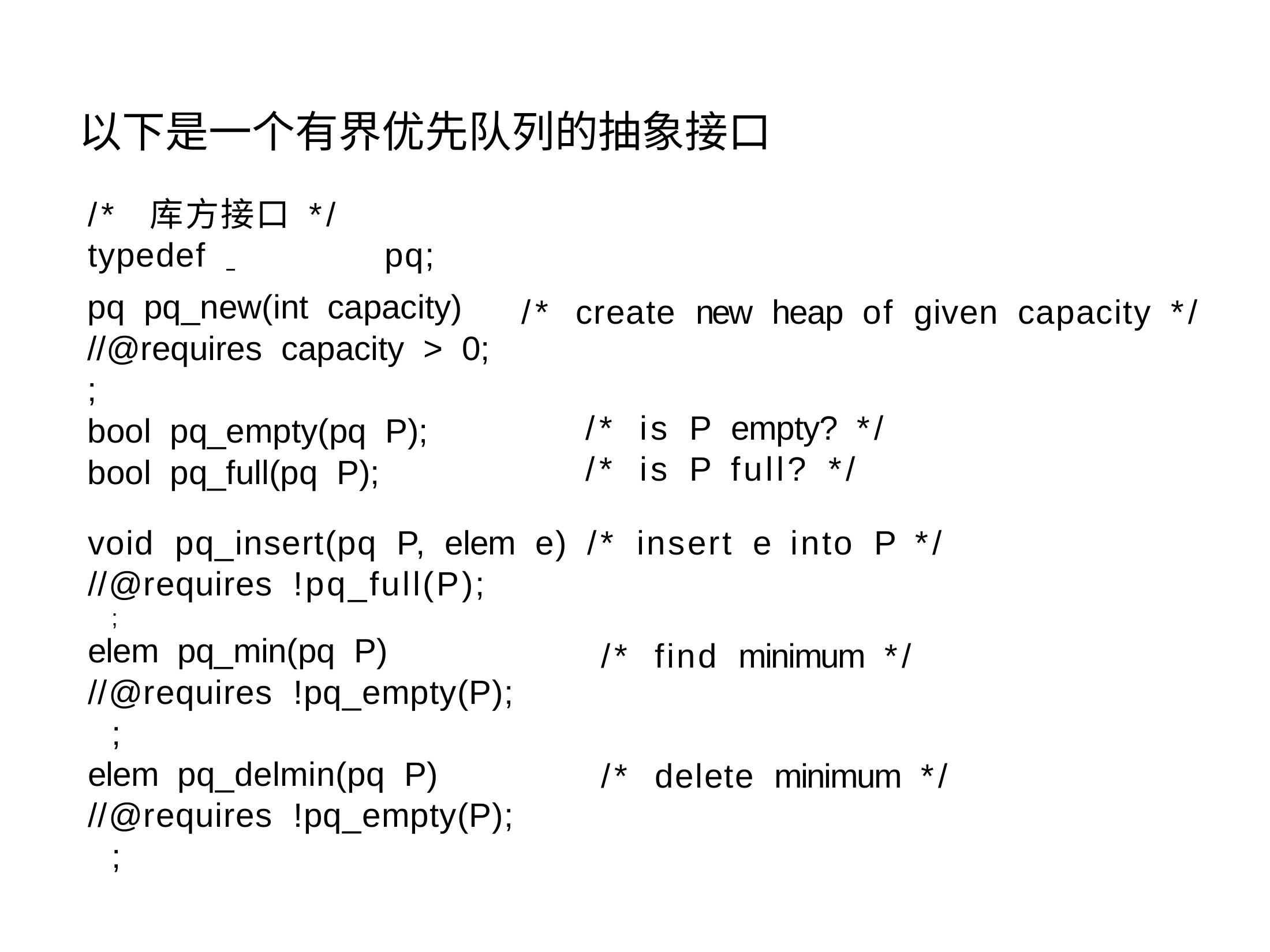

以下是一个有界优先队列的抽象接口
/*  库方接口 */
typedef   	  pq;
pq  pq_new(int  capacity)
//@requires  capacity  >  0;
;
bool  pq_empty(pq  P);
bool  pq_full(pq  P);
/*  create  new  heap  of  given  capacity  */
/*  is  P  empty?  */
/*  is  P  full?  */
void  pq_insert(pq  P,  elem  e)  /*  insert  e  into  P  */
//@requires  !pq_full(P);
;
elem  pq_min(pq  P)
//@requires  !pq_empty(P);
;
elem  pq_delmin(pq  P)
//@requires  !pq_empty(P);
;
/*  find  minimum  */
/*  delete  minimum  */